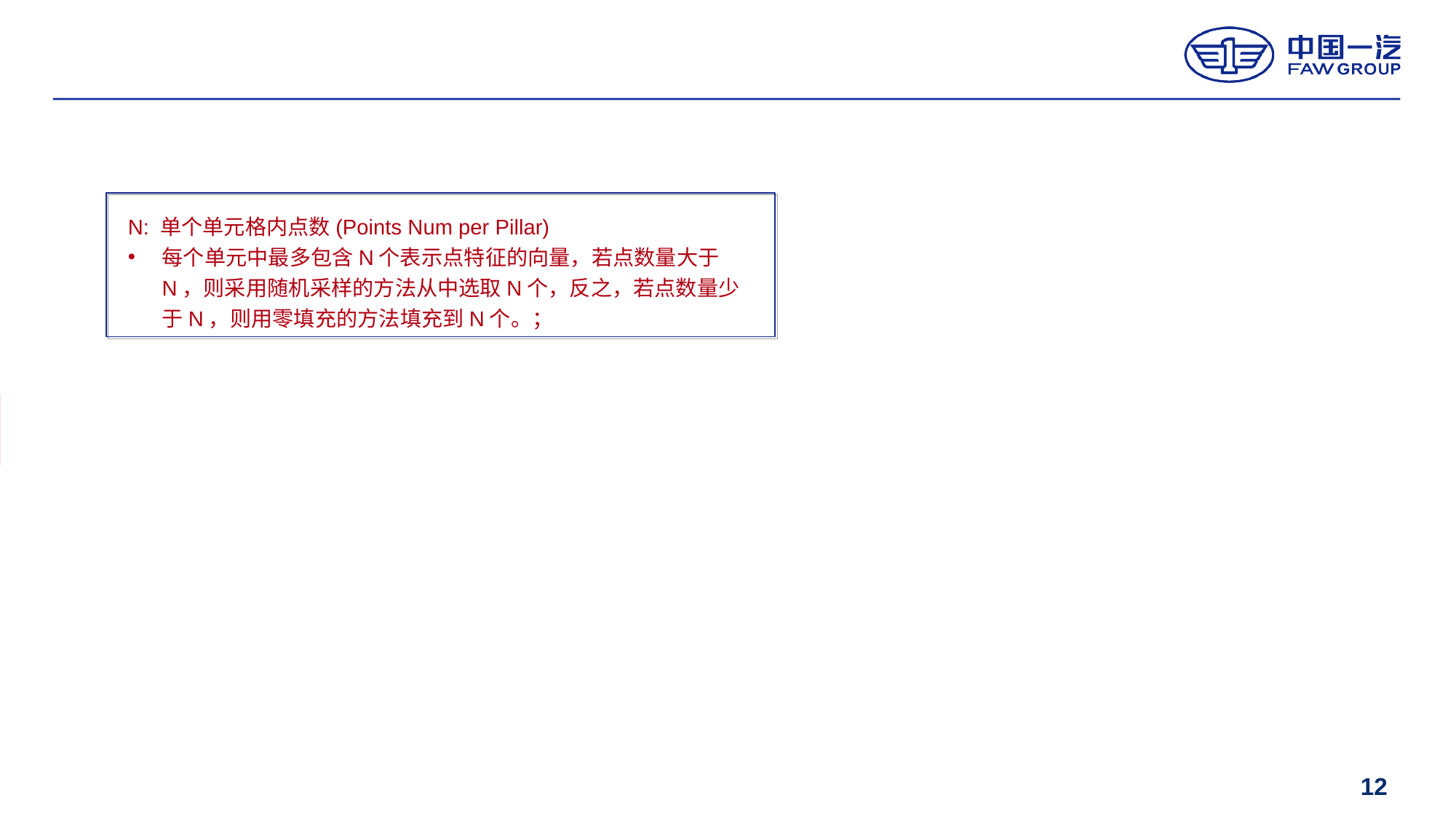

N: 单个单元格内点数(Points Num per Pillar)
每个单元中最多包含N个表示点特征的向量，若点数量大于N，则采用随机采样的方法从中选取N个，反之，若点数量少于N，则用零填充的方法填充到N个。；